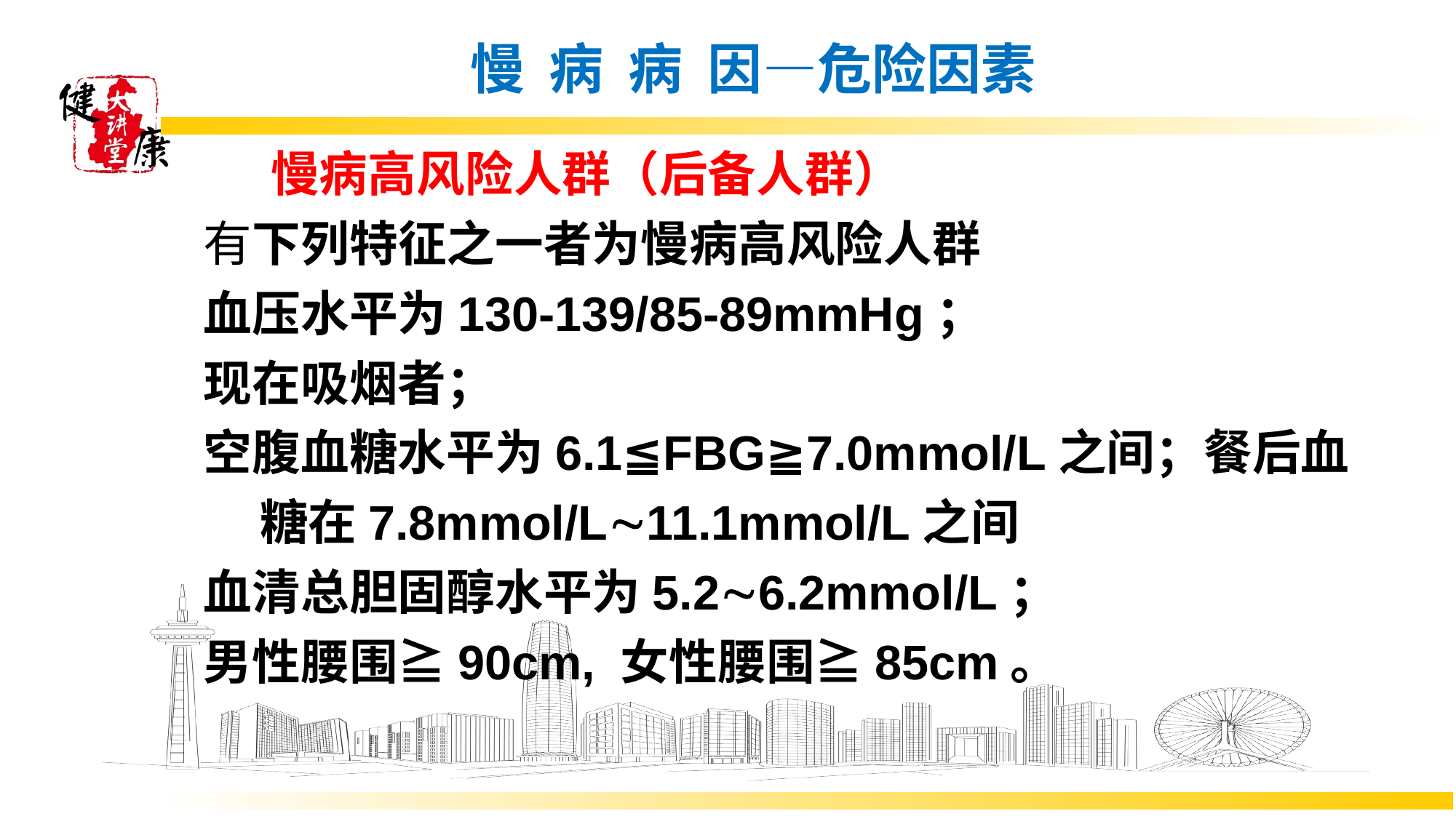

# 慢  病  病  因—危险因素
     慢病高风险人群（后备人群）
有下列特征之一者为慢病高风险人群
血压水平为130-139/85-89mmHg；
现在吸烟者；
空腹血糖水平为6.1≦FBG≧7.0mmol/L之间；餐后血
    糖在7.8mmol/L∼11.1mmol/L之间
血清总胆固醇水平为5.2∼6.2mmol/L；
男性腰围≧90cm, 女性腰围≧85cm。